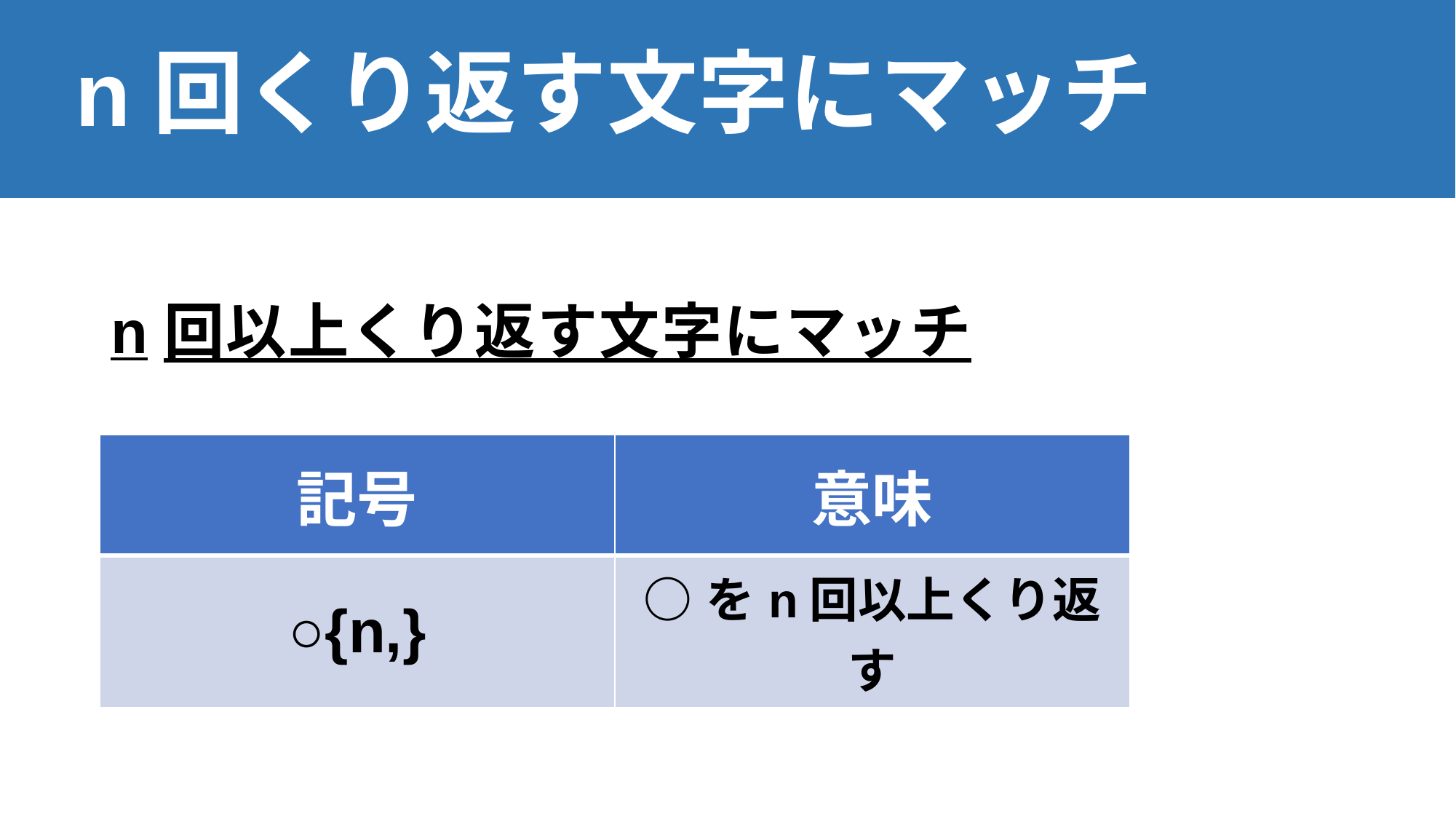

# n回くり返す文字にマッチ
n回以上くり返す文字にマッチ
| 記号 | 意味 |
| --- | --- |
| ○{n,} | ○をn回以上くり返す |